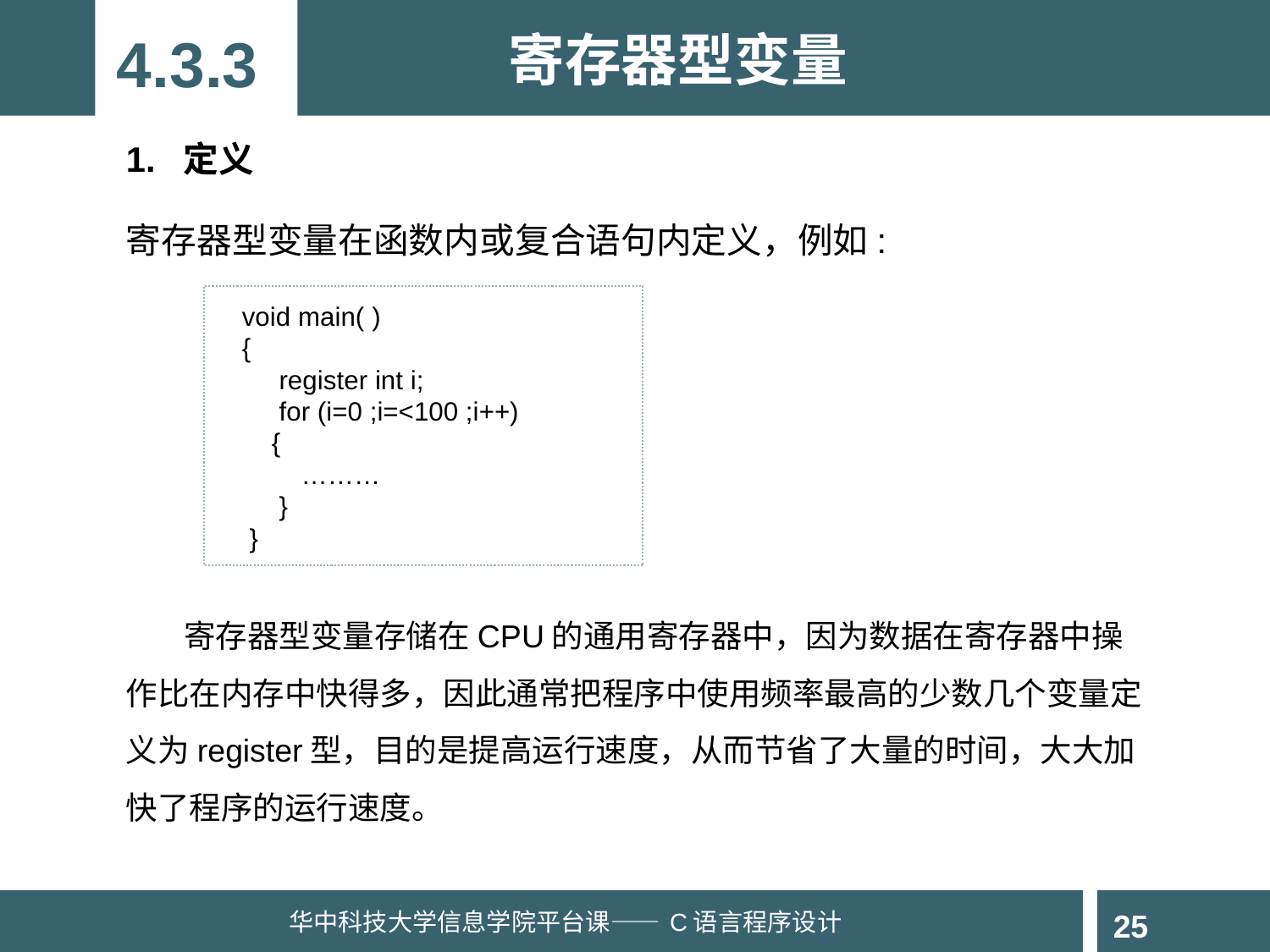

寄存器型变量
4.3.3
1.  定义
寄存器型变量在函数内或复合语句内定义，例如:

       寄存器型变量存储在CPU的通用寄存器中，因为数据在寄存器中操作比在内存中快得多，因此通常把程序中使用频率最高的少数几个变量定义为register型，目的是提高运行速度，从而节省了大量的时间，大大加快了程序的运行速度。

void main( )
{
     register int i;
     for (i=0 ;i=<100 ;i++)
    {
        ………
     }
 }